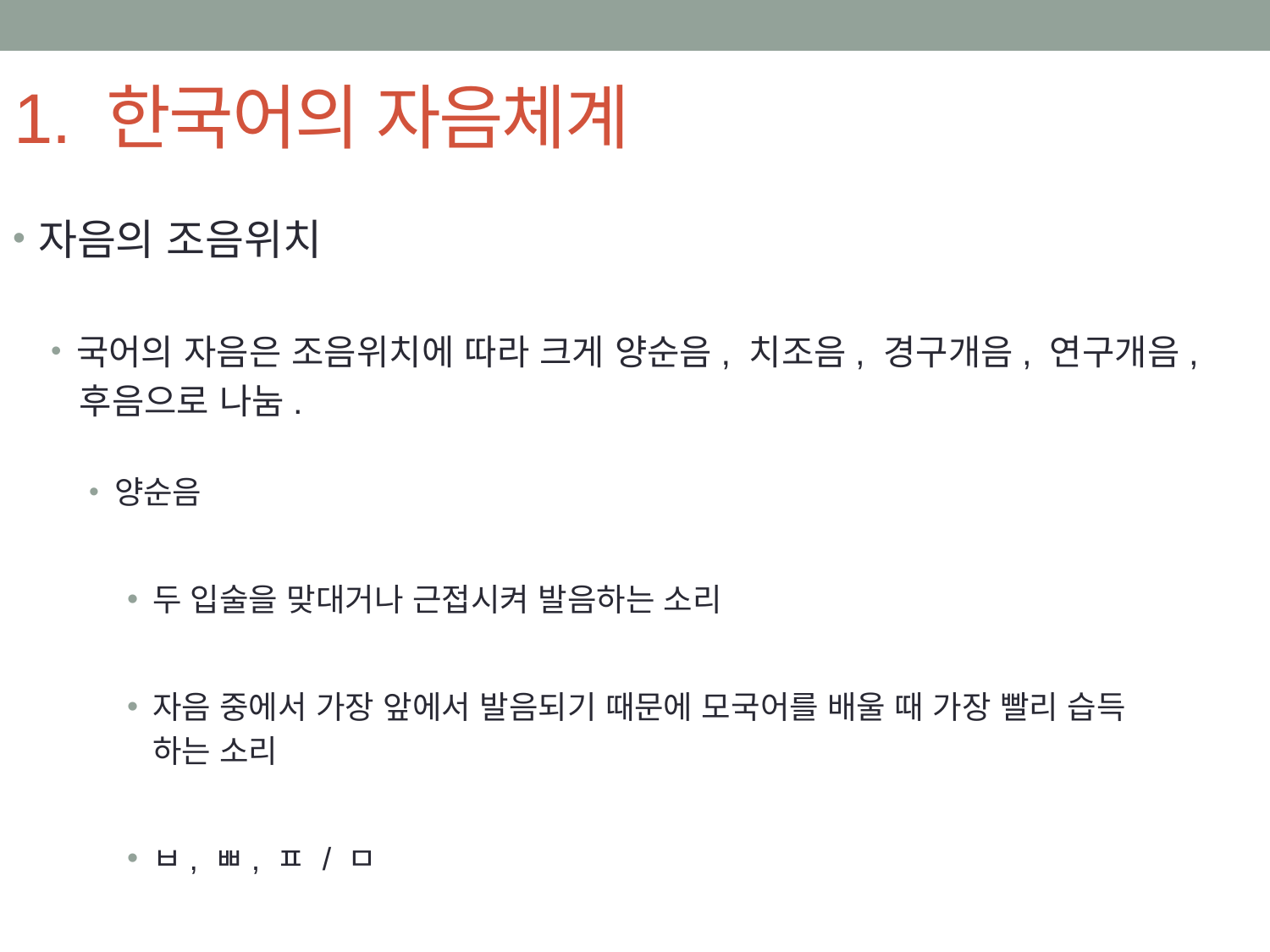

# 1. 한국어의 자음체계
자음의 조음위치

국어의 자음은 조음위치에 따라 크게 양순음, 치조음, 경구개음, 연구개음,
  후음으로 나눔.

양순음

두 입술을 맞대거나 근접시켜 발음하는 소리

자음 중에서 가장 앞에서 발음되기 때문에 모국어를 배울 때 가장 빨리 습득
  하는 소리

ㅂ, ㅃ, ㅍ / ㅁ